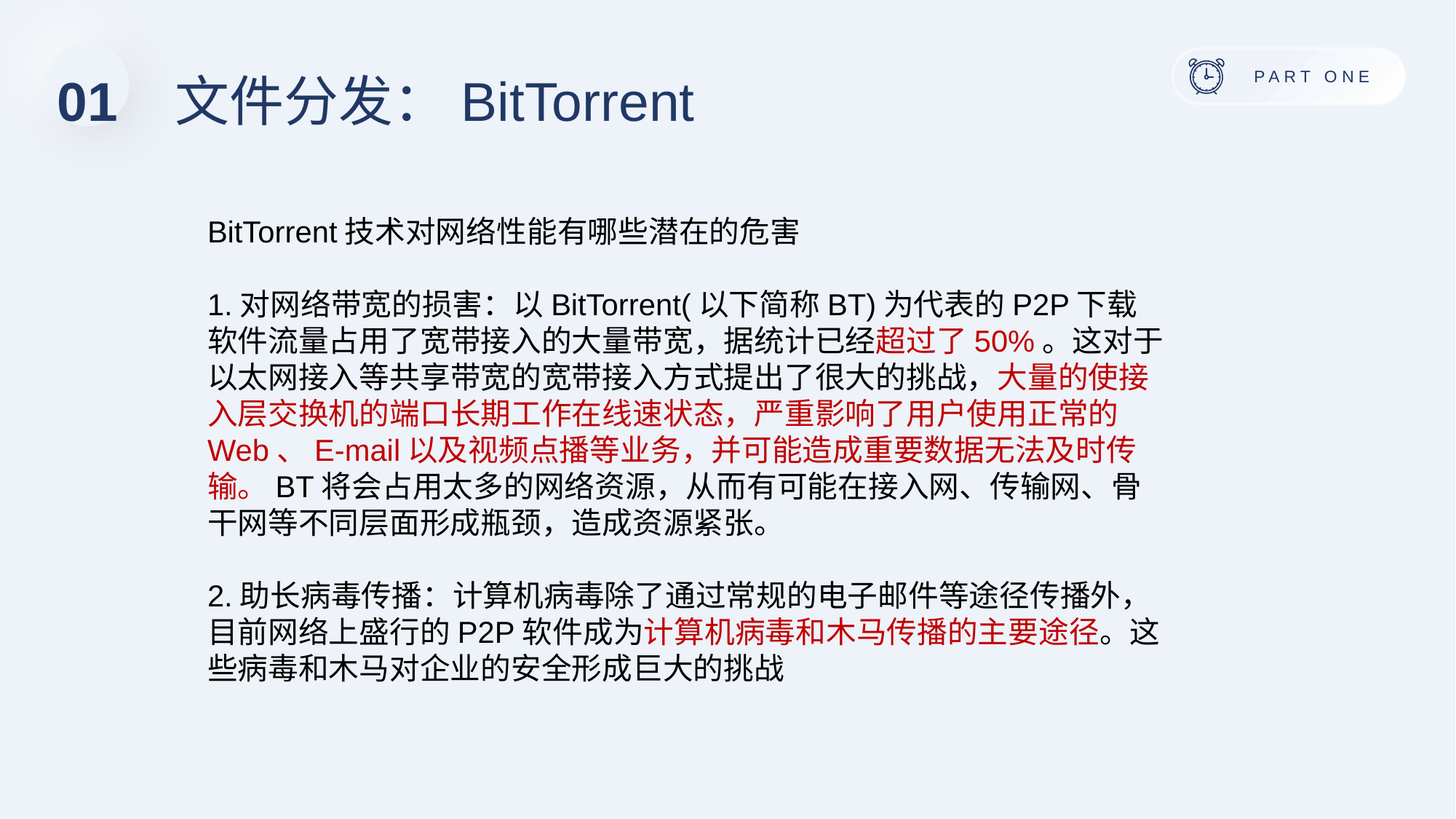

01
文件分发：BitTorrent
BitTorrent技术对网络性能有哪些潜在的危害

1.对网络带宽的损害：以BitTorrent(以下简称BT)为代表的P2P下载软件流量占用了宽带接入的大量带宽，据统计已经超过了50%。这对于以太网接入等共享带宽的宽带接入方式提出了很大的挑战，大量的使接入层交换机的端口长期工作在线速状态，严重影响了用户使用正常的Web、E-mail以及视频点播等业务，并可能造成重要数据无法及时传输。BT将会占用太多的网络资源，从而有可能在接入网、传输网、骨干网等不同层面形成瓶颈，造成资源紧张。

2.助长病毒传播：计算机病毒除了通过常规的电子邮件等途径传播外，目前网络上盛行的P2P软件成为计算机病毒和木马传播的主要途径。这些病毒和木马对企业的安全形成巨大的挑战